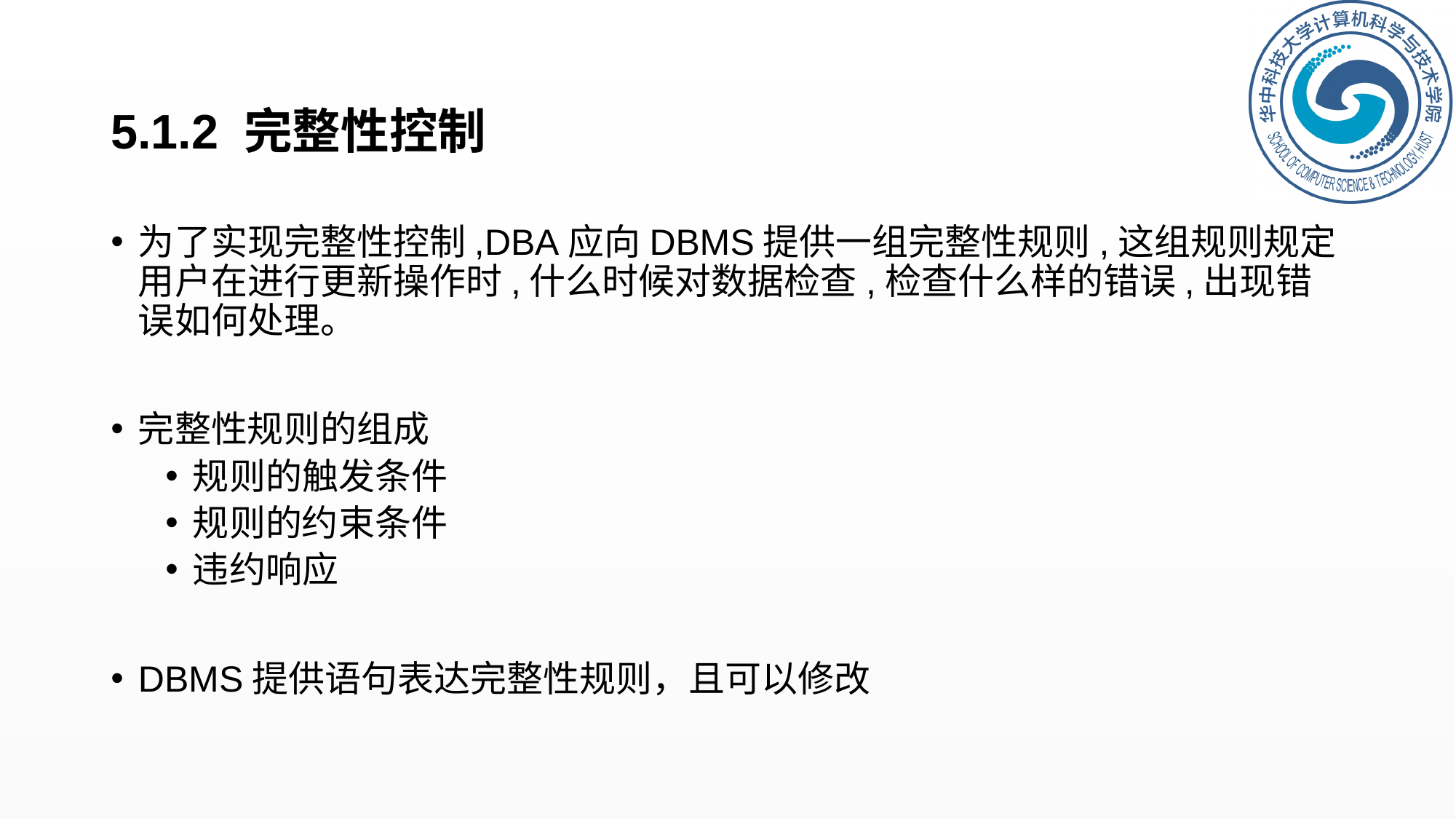

# 5.1.2 完整性控制
为了实现完整性控制,DBA应向DBMS提供一组完整性规则,这组规则规定用户在进行更新操作时,什么时候对数据检查,检查什么样的错误,出现错误如何处理。

完整性规则的组成
规则的触发条件
规则的约束条件
违约响应

DBMS提供语句表达完整性规则，且可以修改